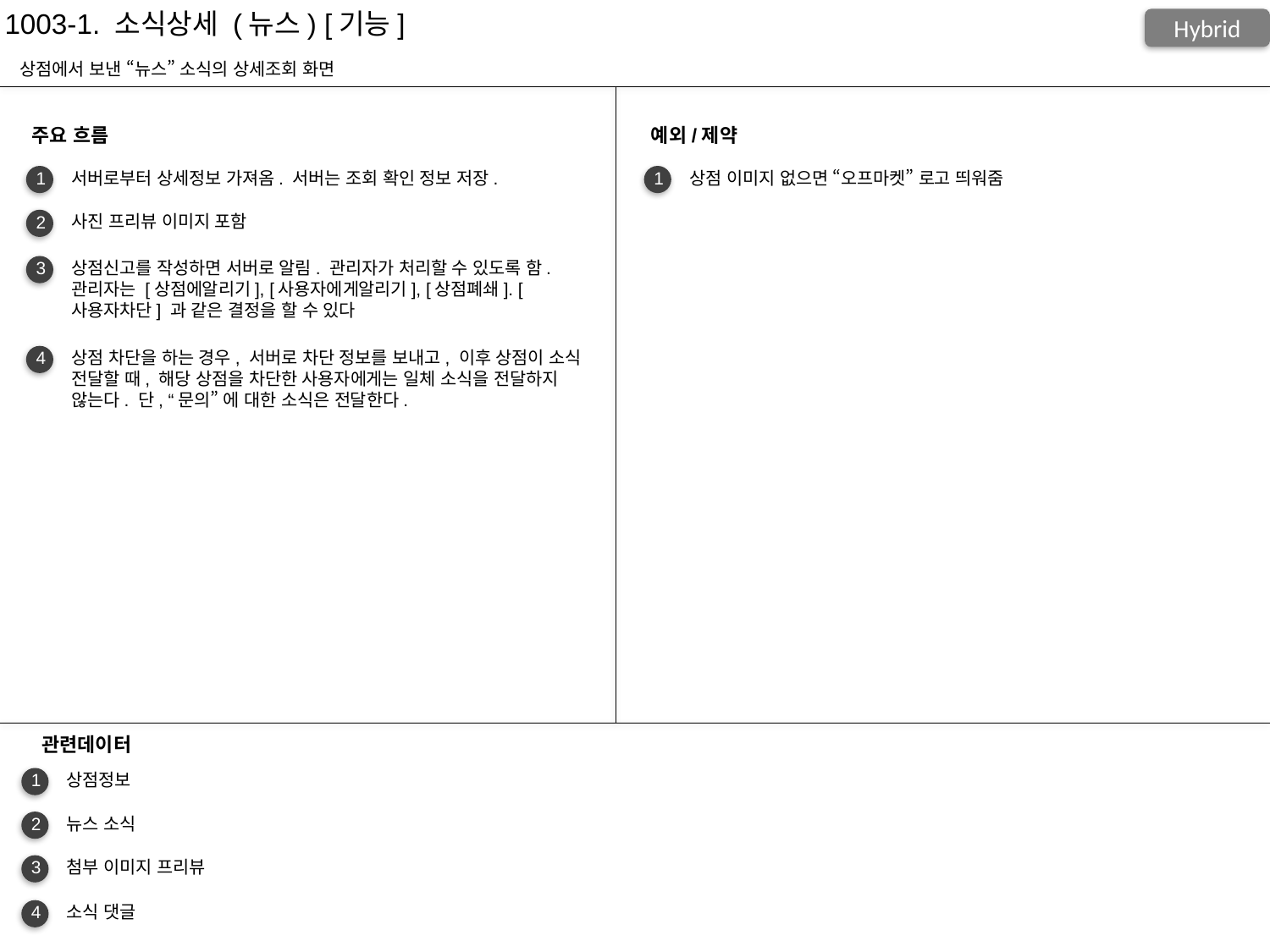

1003-1. 소식상세 (뉴스) [기능]
Hybrid
상점에서 보낸 “뉴스” 소식의 상세조회 화면
주요 흐름
예외/제약
1

서버로부터 상세정보 가져옴. 서버는 조회 확인 정보 저장.
1

상점 이미지 없으면 “오프마켓” 로고 띄워줌
2

사진 프리뷰 이미지 포함
3

상점신고를 작성하면 서버로 알림. 관리자가 처리할 수 있도록 함. 관리자는 [상점에알리기], [사용자에게알리기], [상점폐쇄]. [사용자차단] 과 같은 결정을 할 수 있다
4

상점 차단을 하는 경우, 서버로 차단 정보를 보내고, 이후 상점이 소식 전달할 때, 해당 상점을 차단한 사용자에게는 일체 소식을 전달하지 않는다. 단, “문의” 에 대한 소식은 전달한다.
관련데이터
1

상점정보
2

뉴스 소식
3

첨부 이미지 프리뷰
4

소식 댓글